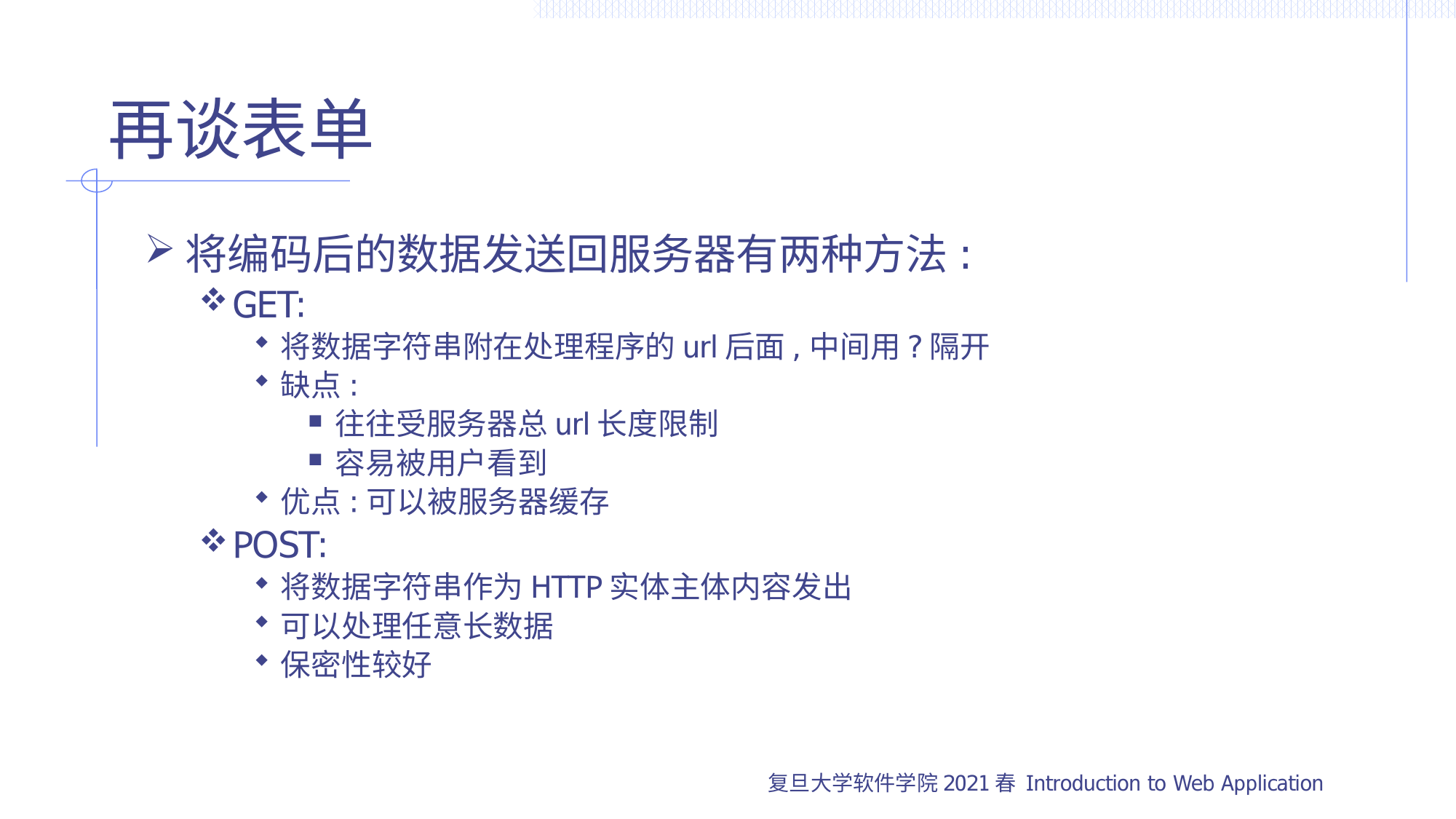

# 再谈表单
将编码后的数据发送回服务器有两种方法:
GET:
将数据字符串附在处理程序的url后面,中间用?隔开
缺点:
往往受服务器总url长度限制
容易被用户看到
优点:可以被服务器缓存
POST:
将数据字符串作为HTTP实体主体内容发出
可以处理任意长数据
保密性较好